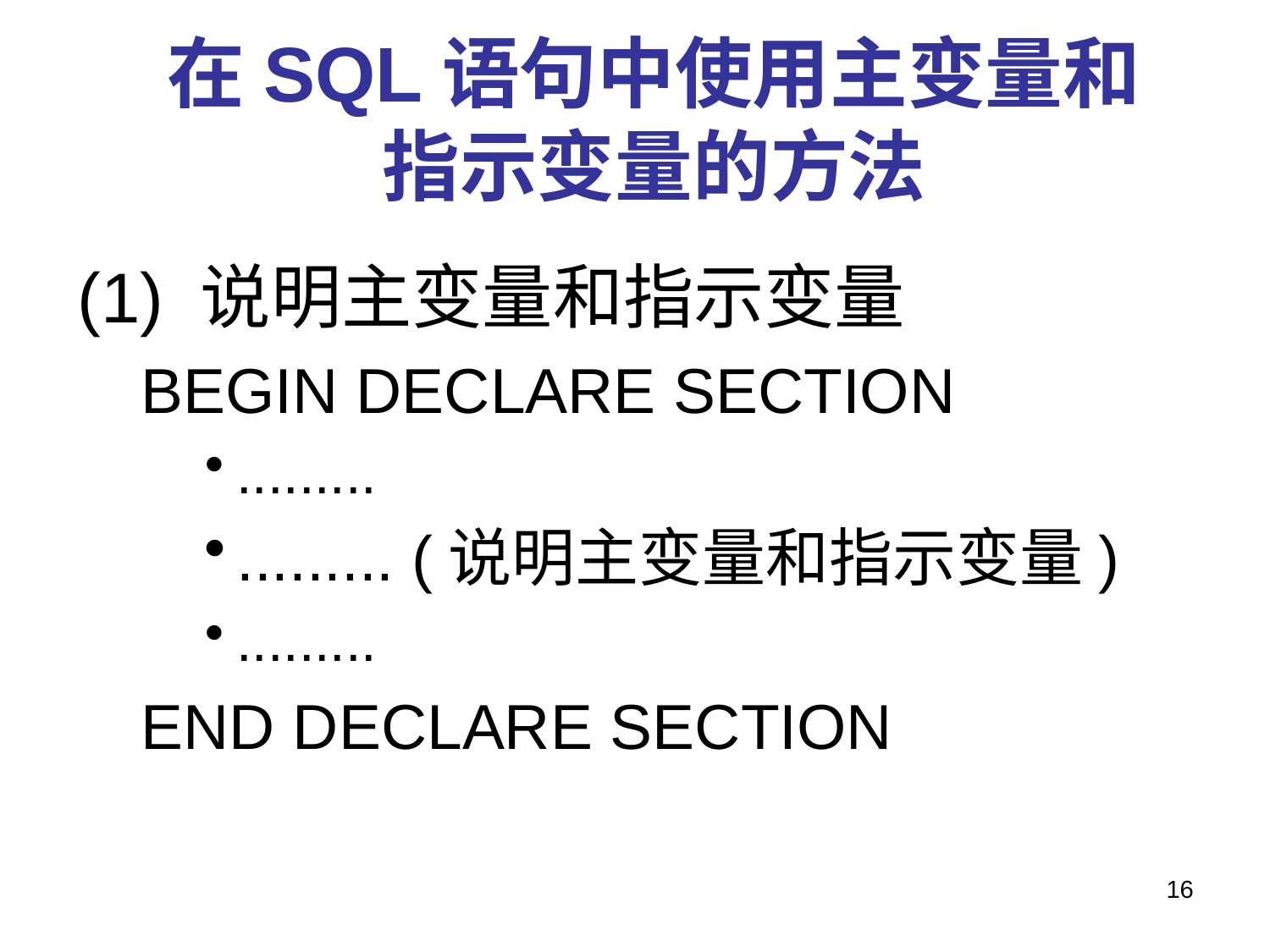

# 在SQL语句中使用主变量和 指示变量的方法
(1) 说明主变量和指示变量
BEGIN DECLARE SECTION
.........
......... (说明主变量和指示变量)
.........
END DECLARE SECTION

16